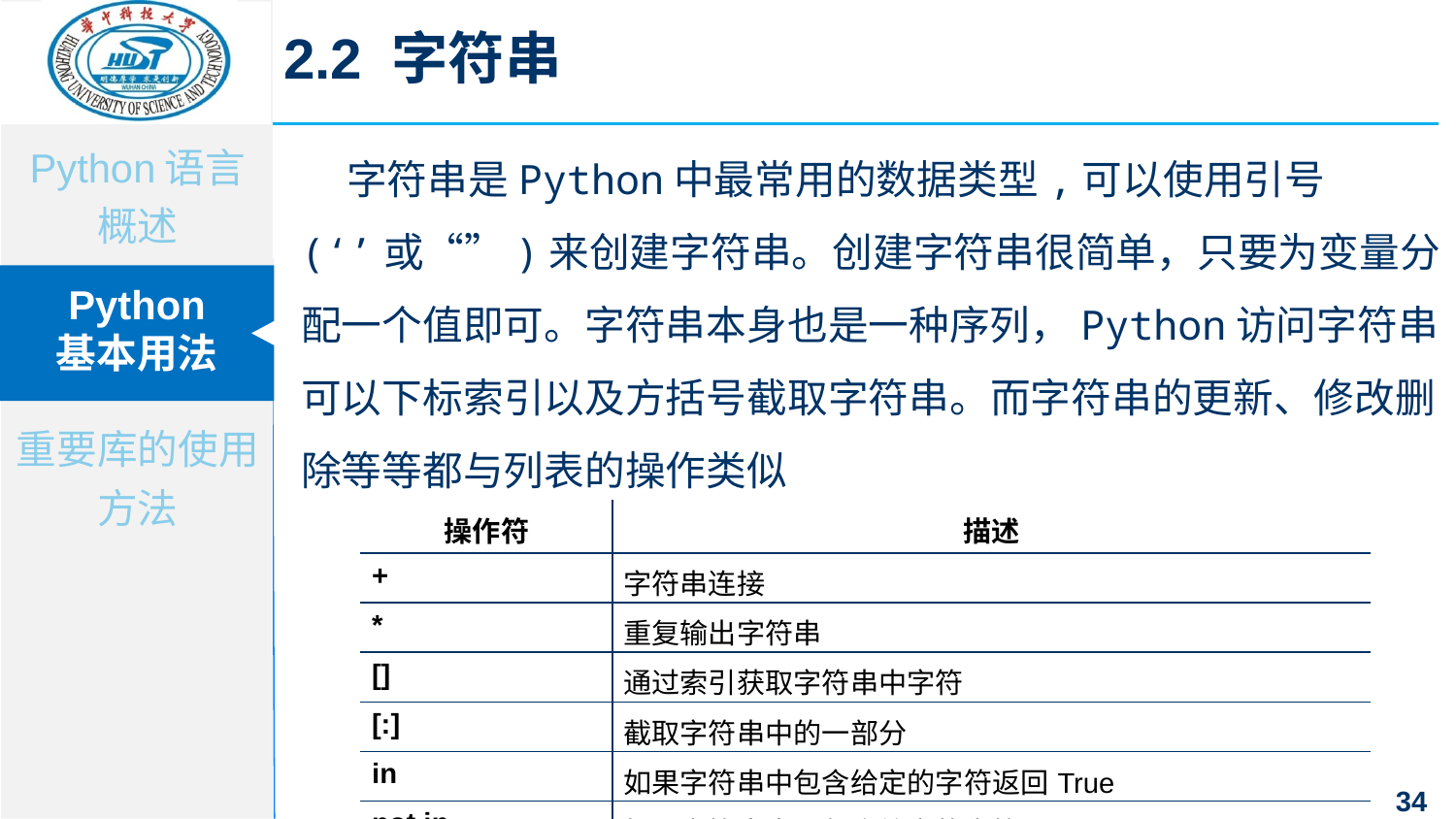

2.2 字符串
    字符串是Python中最常用的数据类型,可以使用引号(‘’或“”)来创建字符串。创建字符串很简单，只要为变量分配一个值即可。字符串本身也是一种序列，Python访问字符串可以下标索引以及方括号截取字符串。而字符串的更新、修改删除等等都与列表的操作类似
| 操作符 | 描述 |
| --- | --- |
| + | 字符串连接 |
| \* | 重复输出字符串 |
| [] | 通过索引获取字符串中字符 |
| [:] | 截取字符串中的一部分 |
| in | 如果字符串中包含给定的字符返回True |
| not in | 如果字符串中不包含给定的字符返回True |